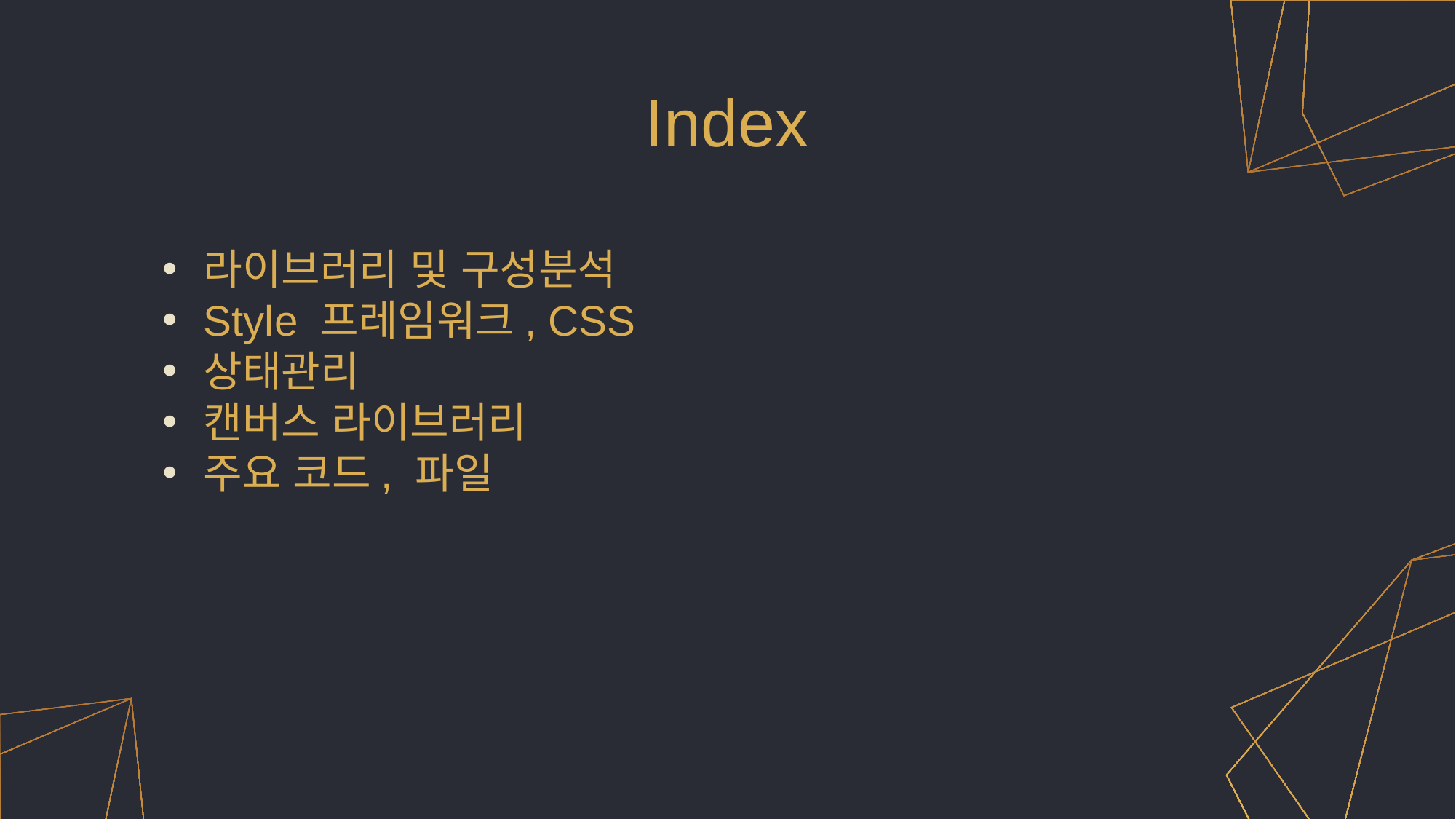

# Index
라이브러리 및 구성분석
Style 프레임워크, CSS
상태관리
캔버스 라이브러리
주요 코드, 파일